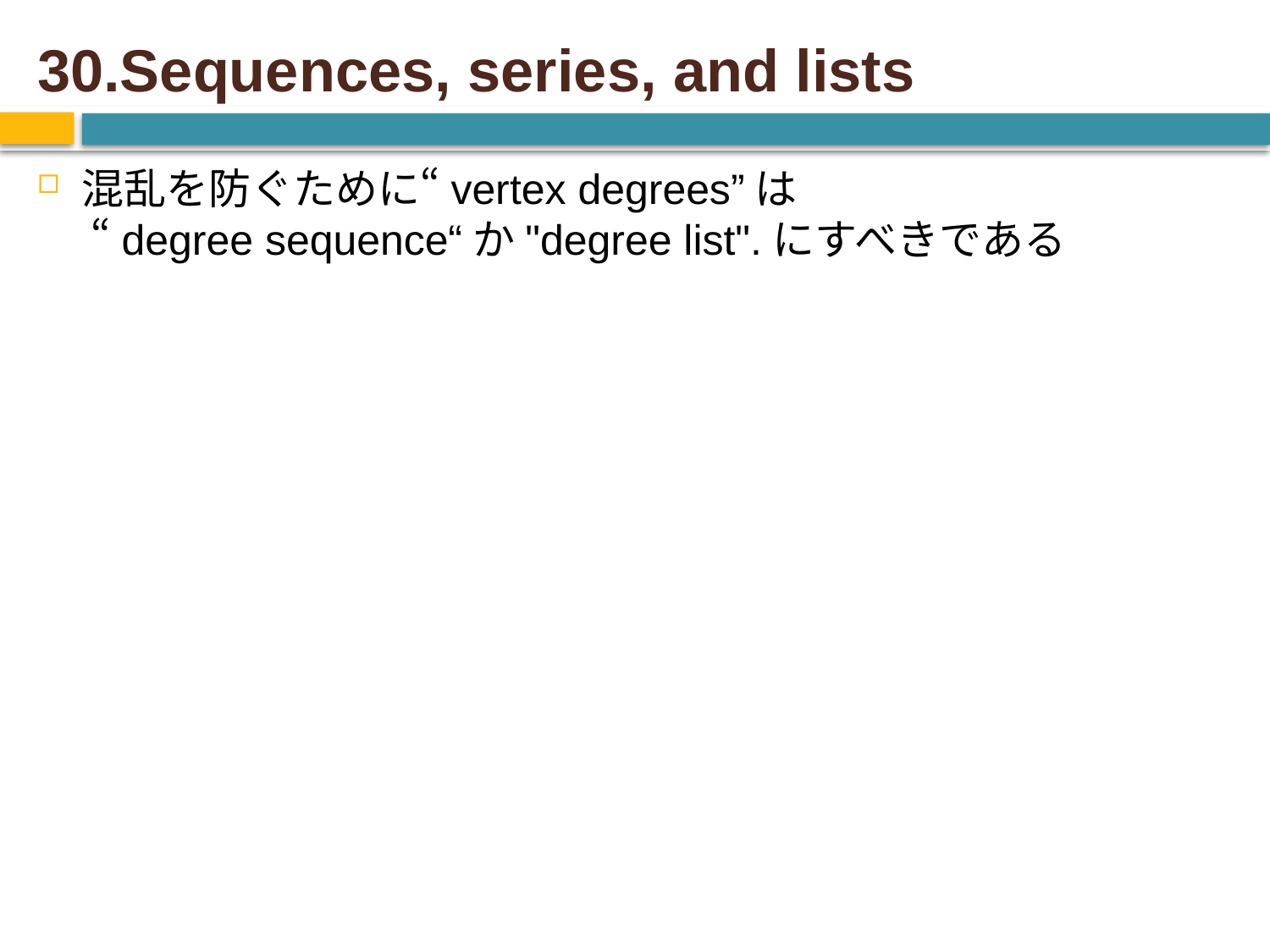

# 30.Sequences, series, and lists
混乱を防ぐために“vertex degrees”は
 “degree sequence“か"degree list".にすべきである